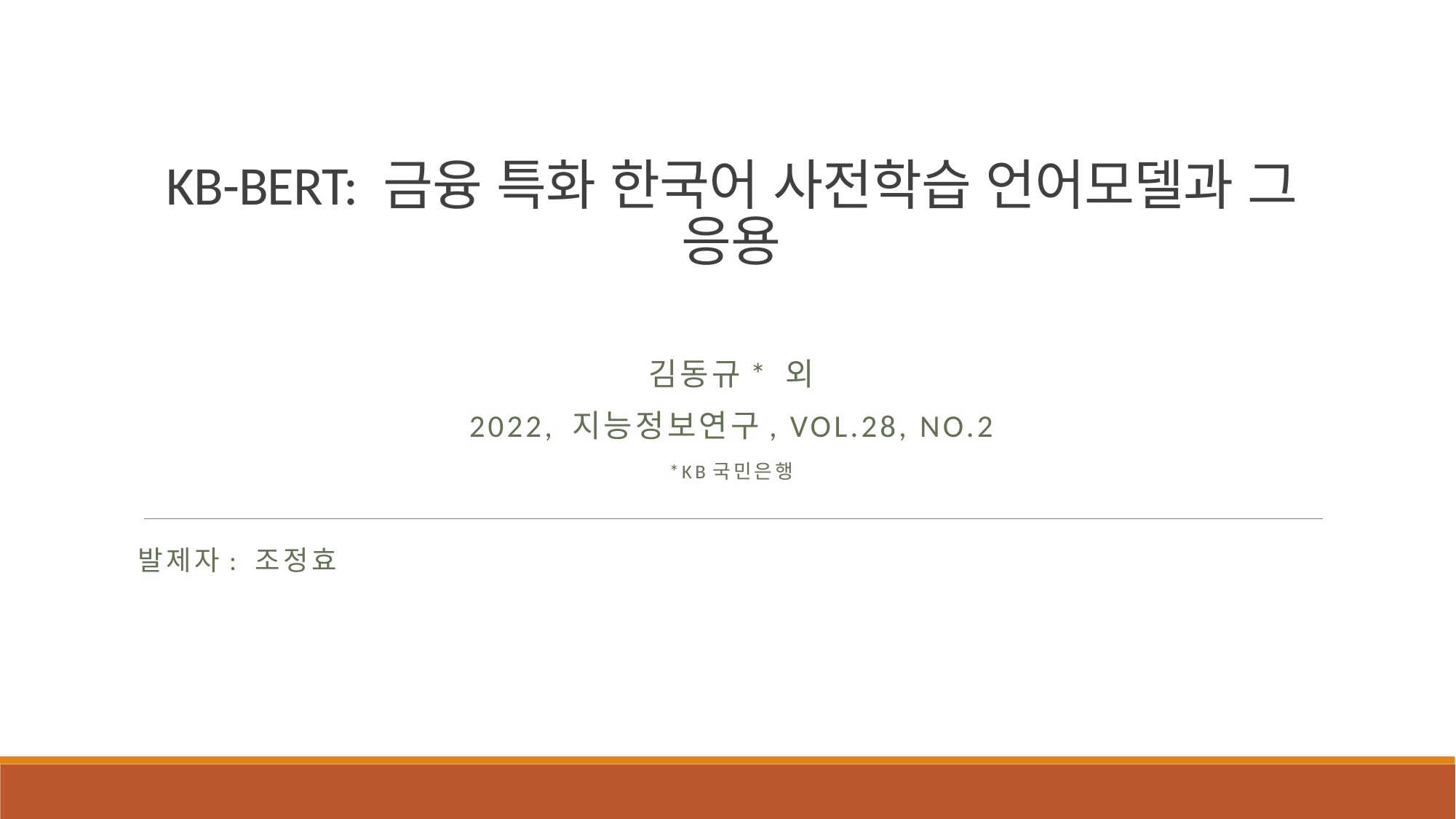

# KB-BERT: 금융 특화 한국어 사전학습 언어모델과 그 응용
김동규* 외
2022, 지능정보연구, vol.28, no.2
*KB국민은행

발제자: 조정효